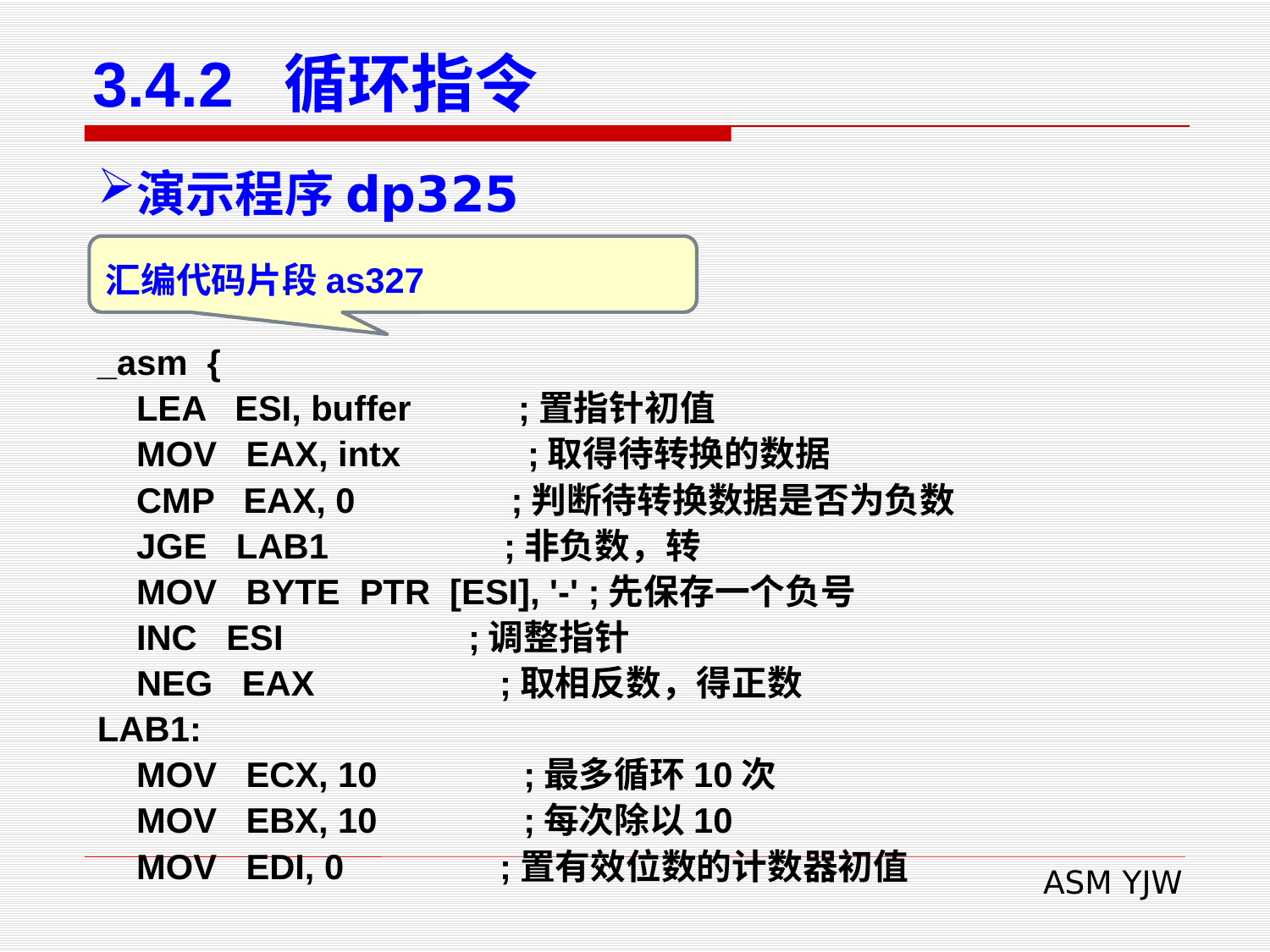

# 3.4.2  循环指令
演示程序dp325
汇编代码片段as327
_asm  {
    LEA   ESI, buffer           ;置指针初值
    MOV   EAX, intx             ;取得待转换的数据
    CMP   EAX, 0                ;判断待转换数据是否为负数
    JGE   LAB1                  ;非负数，转
    MOV   BYTE  PTR  [ESI], '-' ;先保存一个负号
    INC   ESI                   ;调整指针
    NEG   EAX                   ;取相反数，得正数
LAB1:
    MOV   ECX, 10               ;最多循环10次
    MOV   EBX, 10               ;每次除以10
    MOV   EDI, 0                ;置有效位数的计数器初值